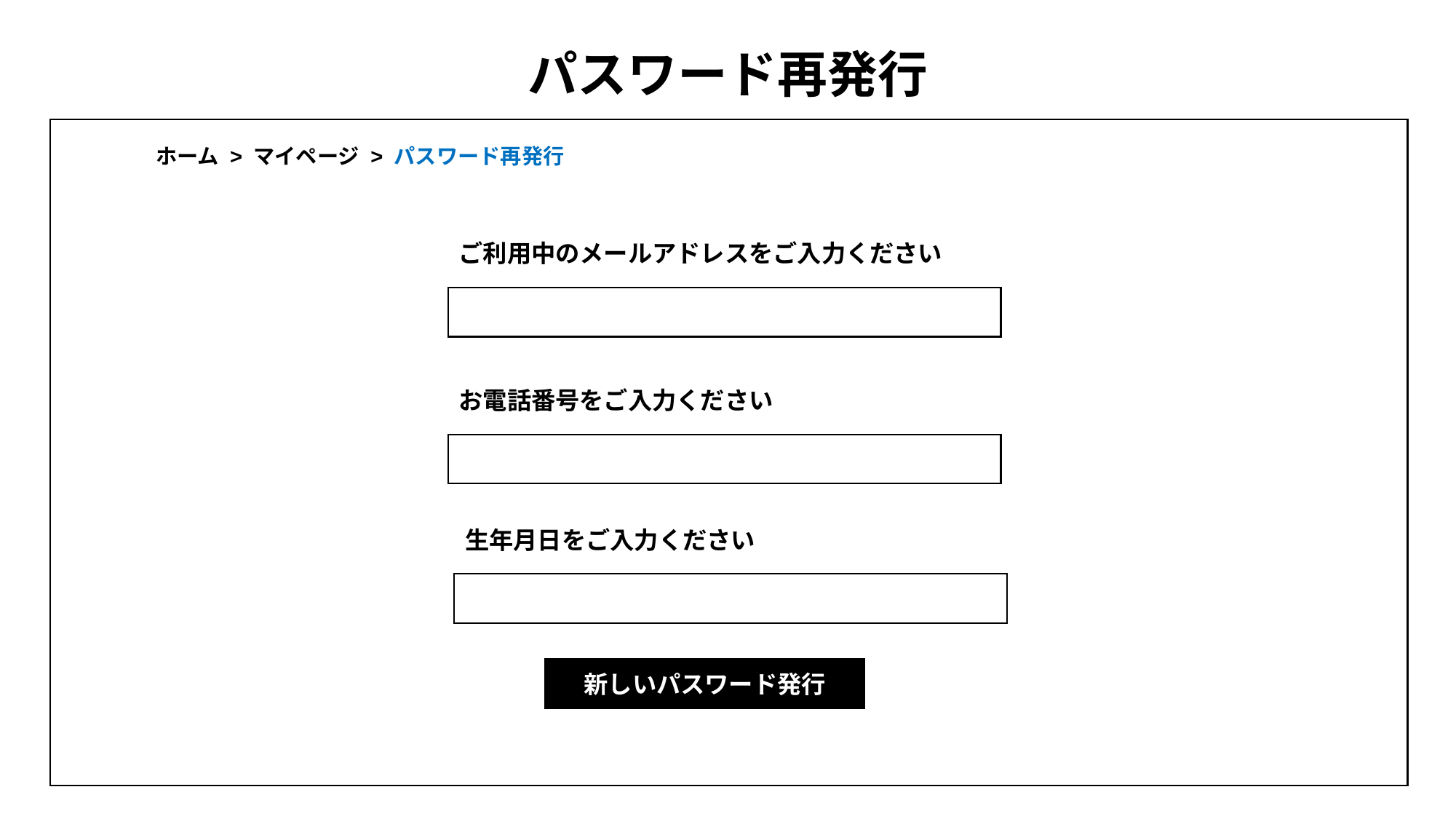

パスワード

# パスワード再発行

ホーム > マイページ > パスワード再発行
ご利用中のメールアドレスをご入力ください

お電話番号をご入力ください

生年月日をご入力ください

新しいパスワード発行